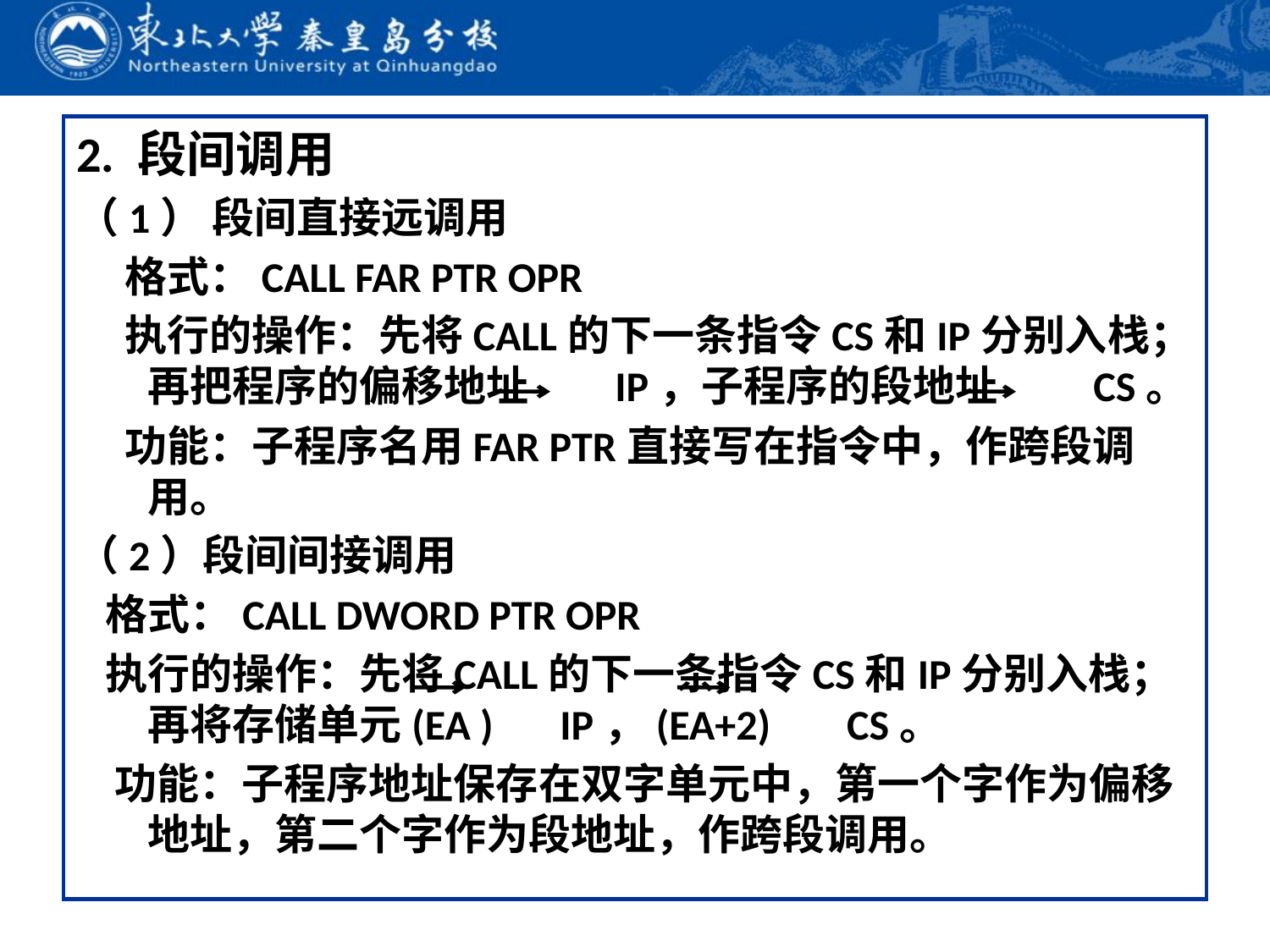

2. 段间调用
（1） 段间直接远调用
    格式：CALL FAR PTR OPR
    执行的操作：先将CALL的下一条指令CS和IP分别入栈；再把程序的偏移地址        IP，子程序的段地址         CS。
    功能：子程序名用FAR PTR直接写在指令中，作跨段调用。
（2）段间间接调用
  格式：CALL DWORD PTR OPR
  执行的操作：先将CALL的下一条指令CS和IP分别入栈；再将存储单元(EA )       IP，(EA+2)        CS。
   功能：子程序地址保存在双字单元中，第一个字作为偏移地址，第二个字作为段地址，作跨段调用。